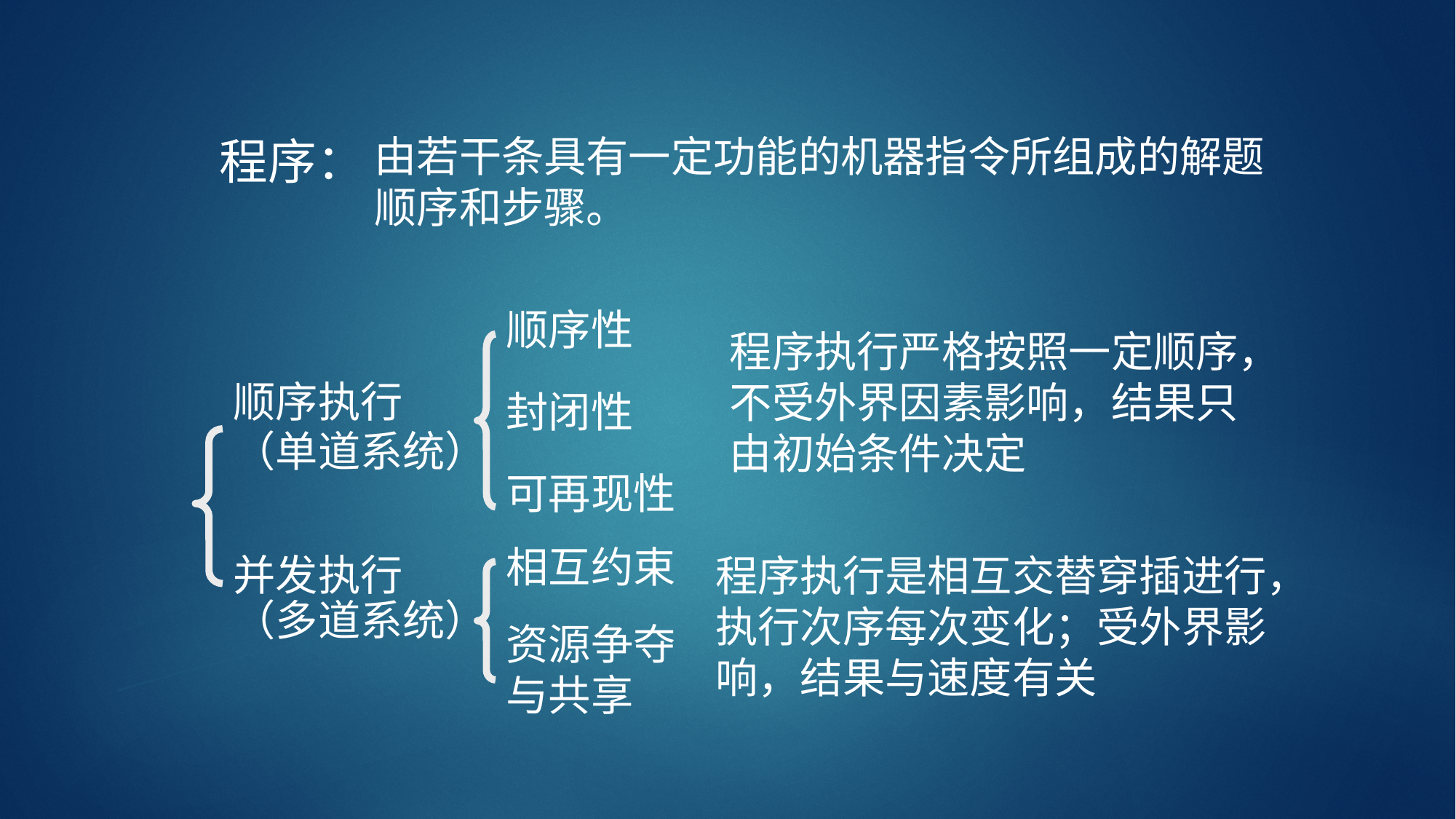

由若干条具有一定功能的机器指令所组成的解题顺序和步骤。
程序：
顺序性
程序执行严格按照一定顺序，不受外界因素影响，结果只由初始条件决定

顺序执行
（单道系统）
封闭性

可再现性
相互约束
程序执行是相互交替穿插进行，执行次序每次变化；受外界影响，结果与速度有关
并发执行
（多道系统）

资源争夺与共享